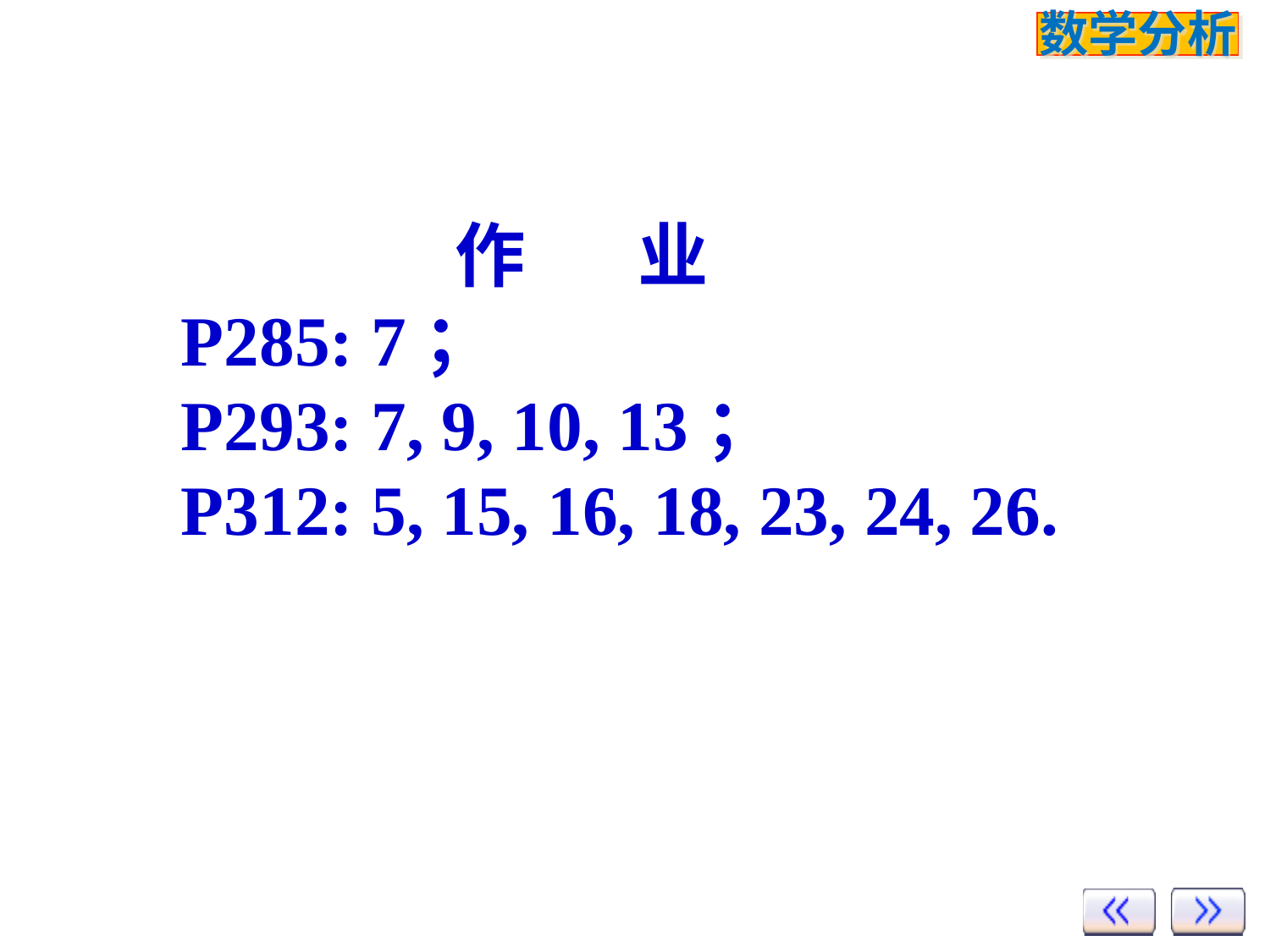

作       业
P285: 7；
P293: 7, 9, 10, 13；
P312: 5, 15, 16, 18, 23, 24, 26.